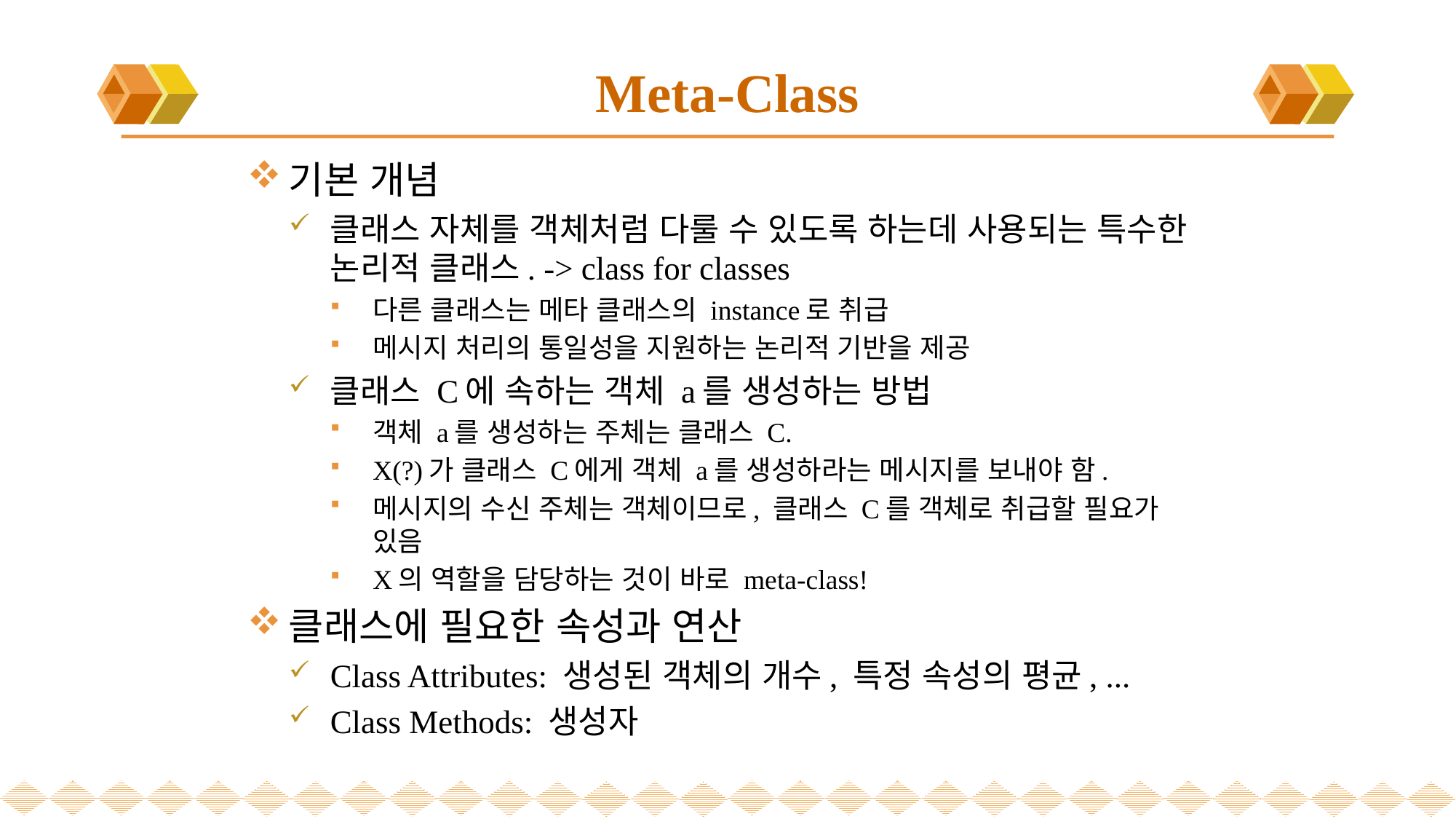

# Meta-Class
기본 개념
클래스 자체를 객체처럼 다룰 수 있도록 하는데 사용되는 특수한 논리적 클래스. -> class for classes
다른 클래스는 메타 클래스의 instance로 취급
메시지 처리의 통일성을 지원하는 논리적 기반을 제공
클래스 C에 속하는 객체 a를 생성하는 방법
객체 a를 생성하는 주체는 클래스 C.
X(?)가 클래스 C에게 객체 a를 생성하라는 메시지를 보내야 함.
메시지의 수신 주체는 객체이므로, 클래스 C를 객체로 취급할 필요가 있음
X의 역할을 담당하는 것이 바로 meta-class!
클래스에 필요한 속성과 연산
Class Attributes: 생성된 객체의 개수, 특정 속성의 평균, ...
Class Methods: 생성자